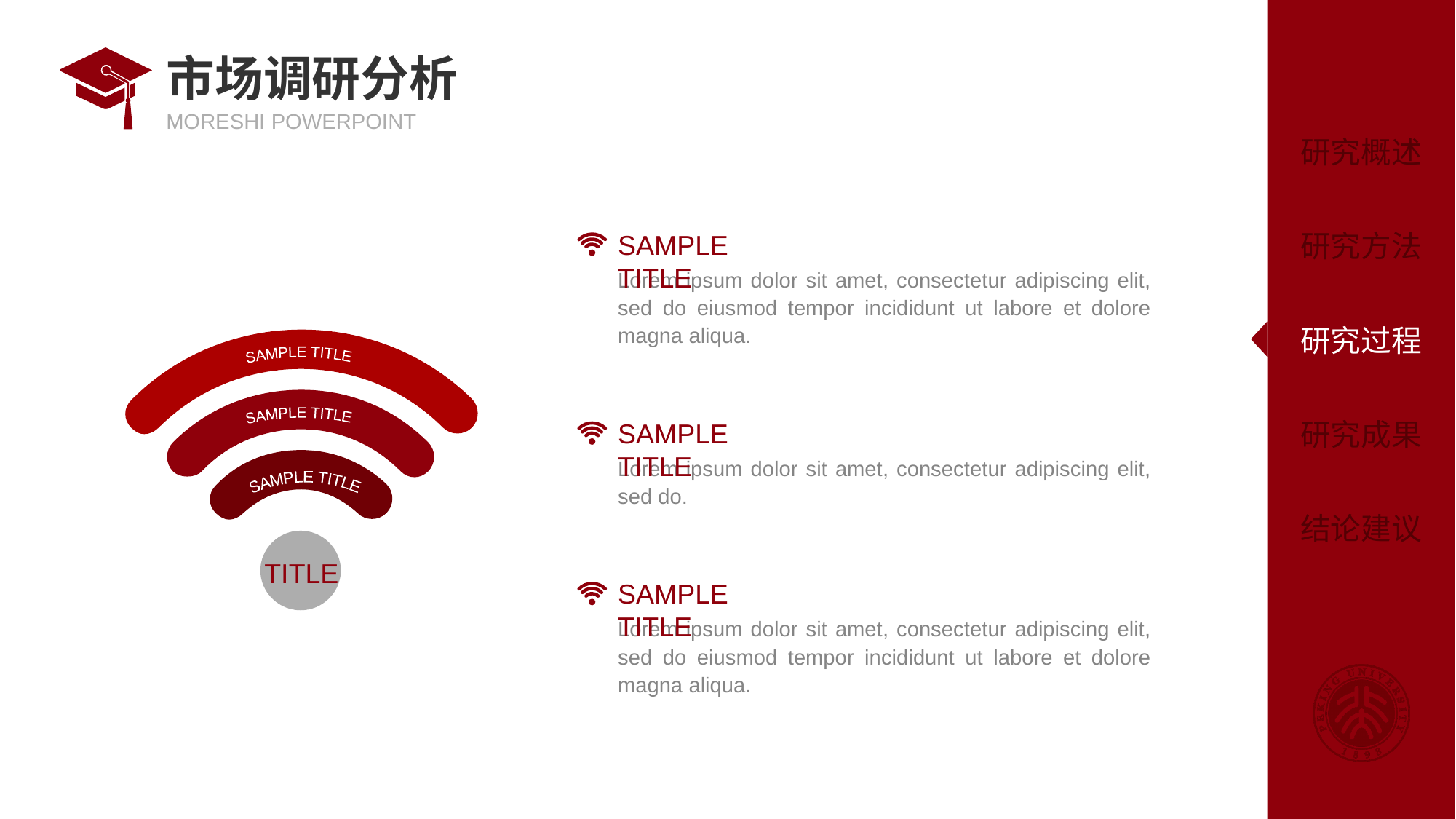

# 市场调研分析
SAMPLE TITLE

Lorem ipsum dolor sit amet, consectetur adipiscing elit, sed do eiusmod tempor incididunt ut labore et dolore magna aliqua.

SAMPLE TITLE

SAMPLE TITLE

Lorem ipsum dolor sit amet, consectetur adipiscing elit, sed do.
SAMPLE TITLE

SAMPLE TITLE

TITLE
SAMPLE TITLE

Lorem ipsum dolor sit amet, consectetur adipiscing elit, sed do eiusmod tempor incididunt ut labore et dolore magna aliqua.